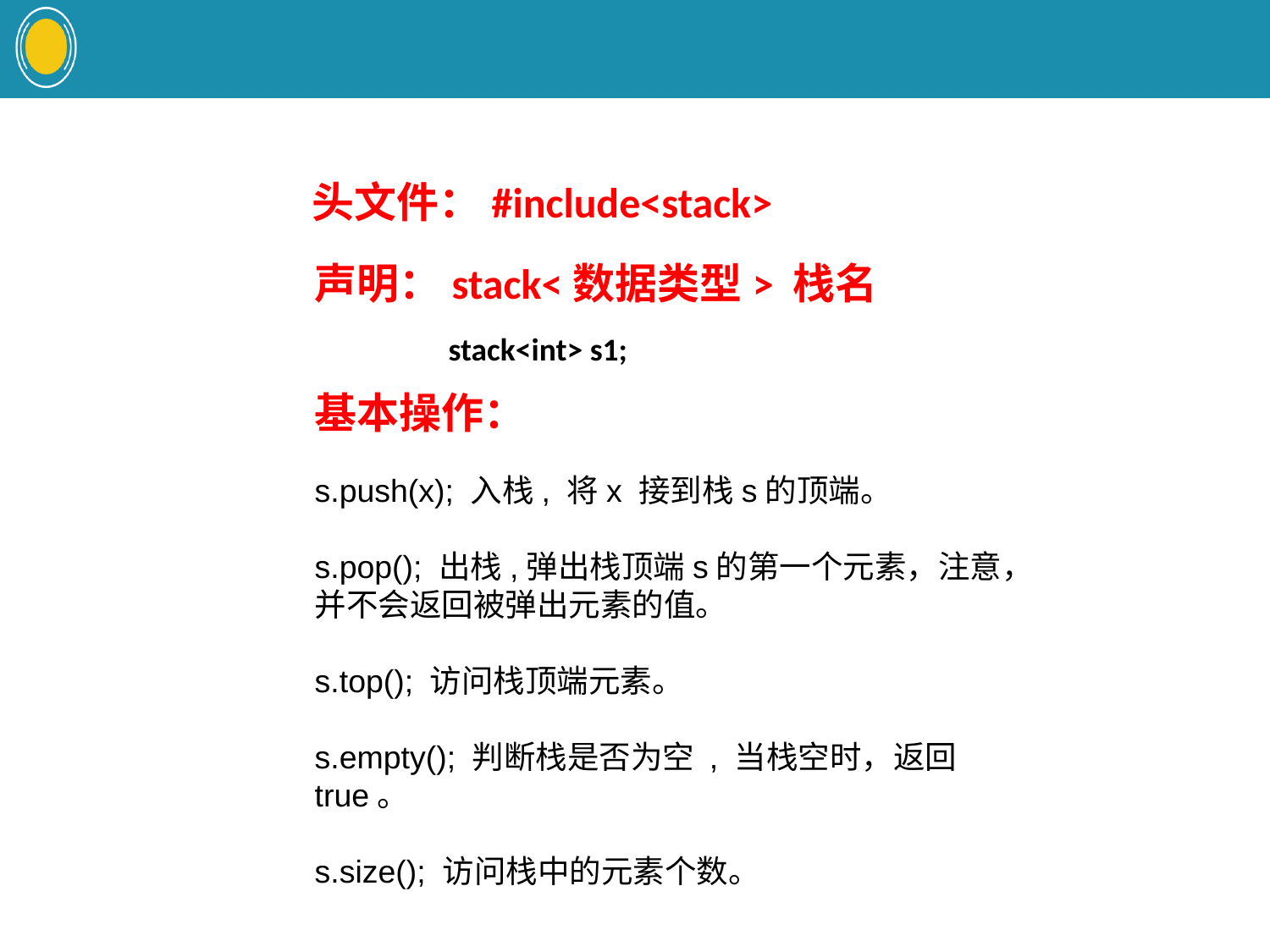

#
头文件：#include<stack>
声明：stack<数据类型> 栈名
stack<int> s1;
基本操作：
s.push(x); 入栈, 将x 接到栈s的顶端。

s.pop(); 出栈,弹出栈顶端s的第一个元素，注意，并不会返回被弹出元素的值。

s.top(); 访问栈顶端元素。

s.empty(); 判断栈是否为空 , 当栈空时，返回true。

s.size(); 访问栈中的元素个数。